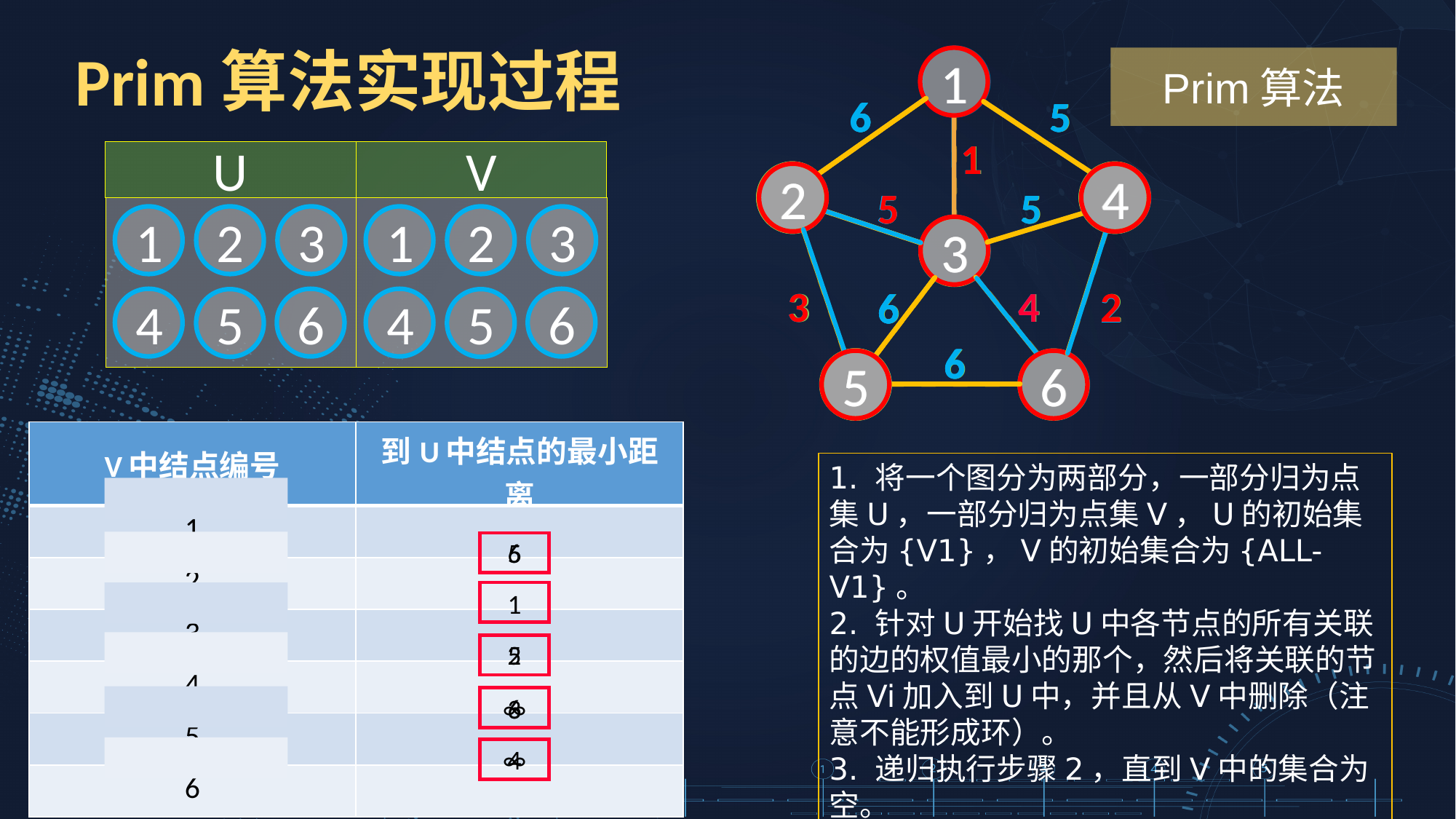

Prim算法实现过程
1
6
5
1
2
4
5
5
3
4
3
2
6
6
5
6
1
Prim算法
6
5
5
5
4
6
6
5
1
6
5
6
6
6
5
5
5
2
6
6
1
U
V

2
4
5
2
5
2
4
2
4
5
6
2
4
3
5
1
2
3
1
2
3
3
3
2
3
6
6
4
4
6
4
6
5
5
5
6
5
| V中结点编号 | 到U中结点的最小距离 |
| --- | --- |
| 1 |  |
| 2 |  |
| 3 |  |
| 4 |  |
| 5 |  |
| 6 |  |
1. 将一个图分为两部分，一部分归为点集U，一部分归为点集V，U的初始集合为{V1}，V的初始集合为{ALL-V1}。
2. 针对U开始找U中各节点的所有关联的边的权值最小的那个，然后将关联的节点Vi加入到U中，并且从V中删除（注意不能形成环）。
3. 递归执行步骤2，直到V中的集合为空。
4. U中所有节点构成的树就是最小生成树。

5
6

1

5
2

3
∞
6

∞
4